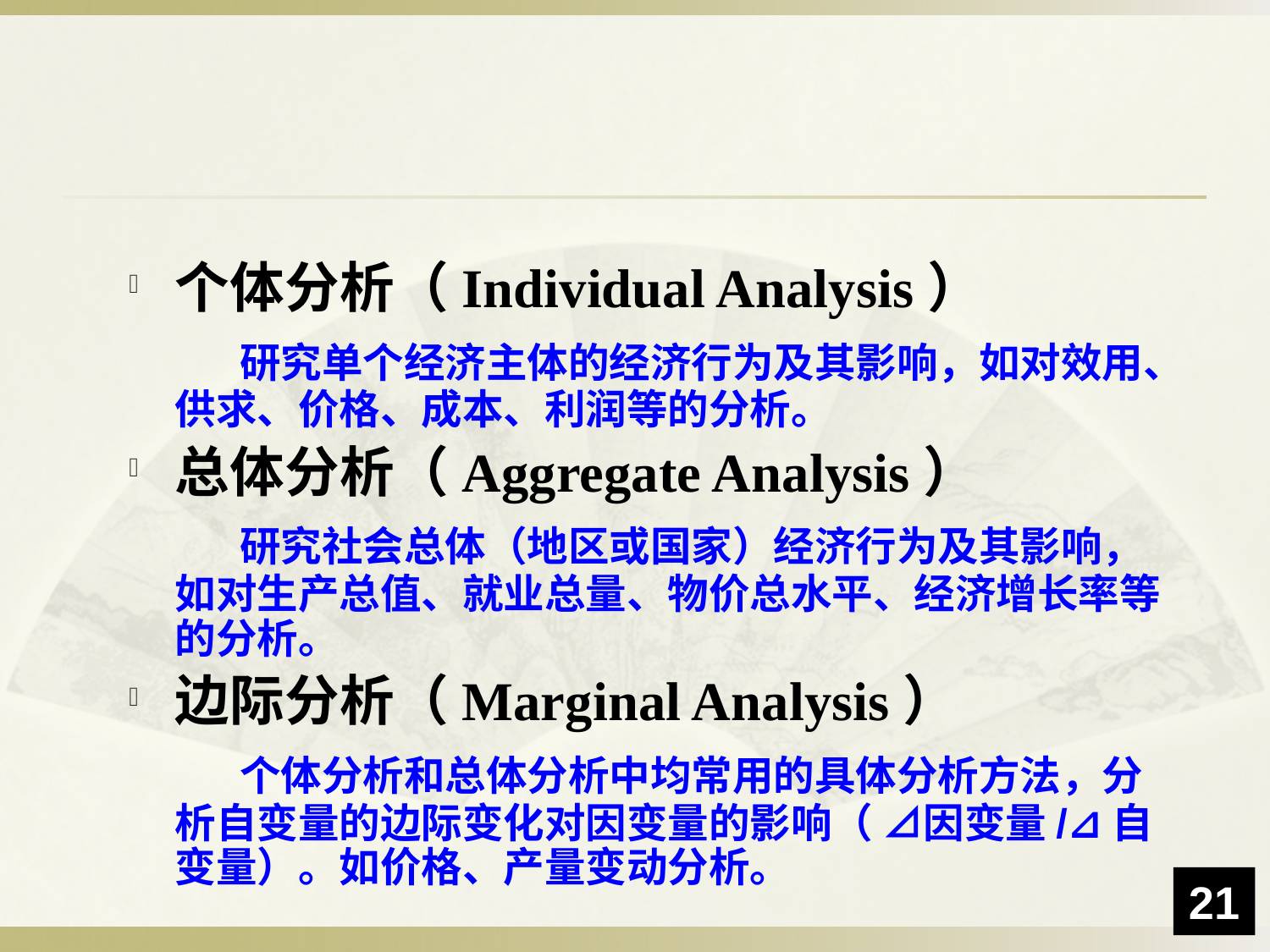

个体分析（Individual Analysis）
        研究单个经济主体的经济行为及其影响，如对效用、供求、价格、成本、利润等的分析。
总体分析（Aggregate Analysis）
        研究社会总体（地区或国家）经济行为及其影响，如对生产总值、就业总量、物价总水平、经济增长率等的分析。
边际分析（Marginal Analysis）
        个体分析和总体分析中均常用的具体分析方法，分析自变量的边际变化对因变量的影响（ ⊿因变量/⊿自变量）。如价格、产量变动分析。
21